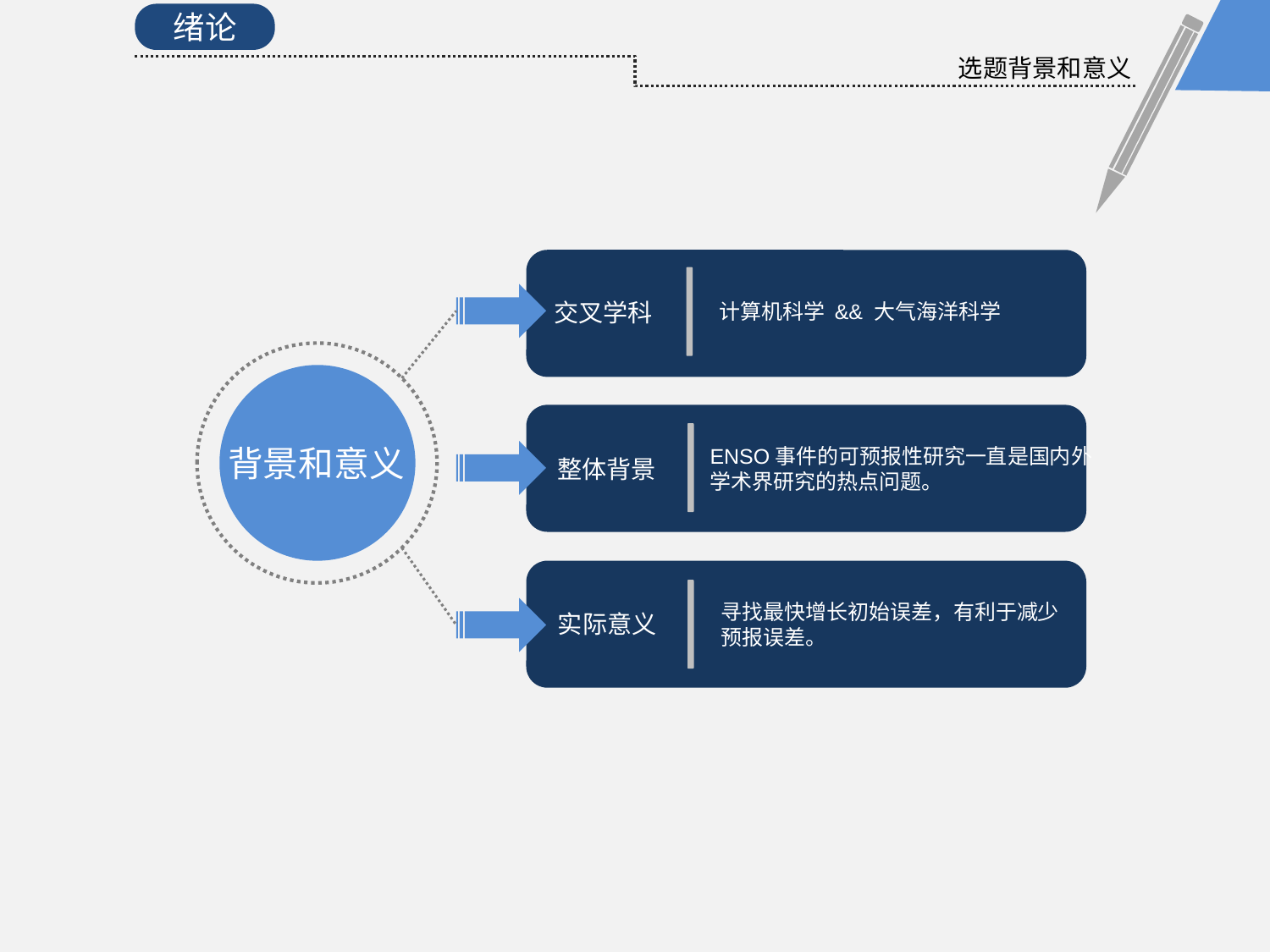

绪论

选题背景和意义

交叉学科
计算机科学 && 大气海洋科学

背景和意义
ENSO事件的可预报性研究一直是国内外
学术界研究的热点问题。

整体背景

寻找最快增长初始误差，有利于减少
预报误差。

实际意义